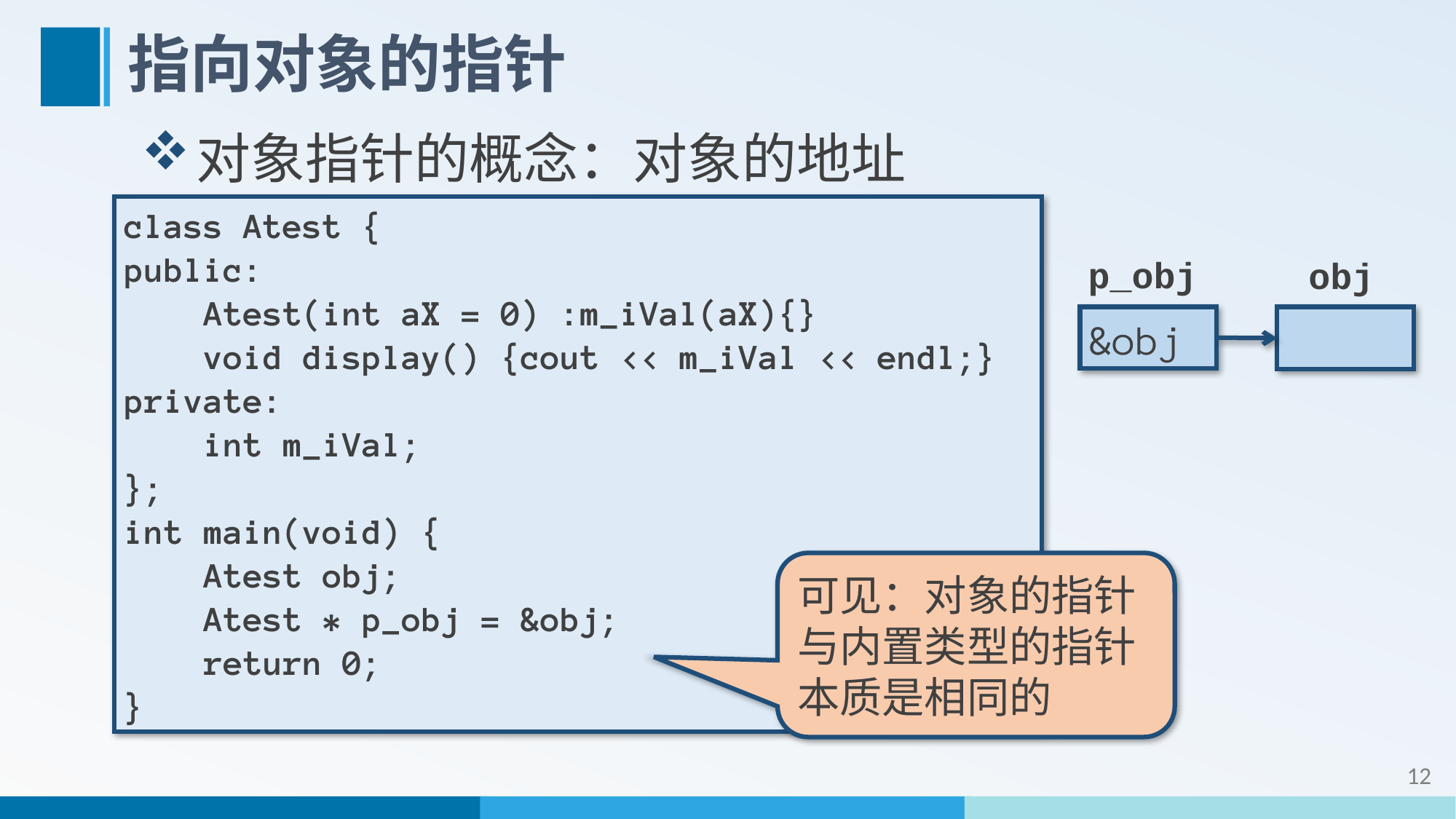

# 指向对象的指针
对象指针的概念：对象的地址
class Atest {
public:
    Atest(int aX = 0) :m_iVal(aX){}
    void display() {cout << m_iVal << endl;}
private:
    int m_iVal;
};
int main(void) {
    Atest obj;
    Atest * p_obj = &obj;
    return 0;
}
p_obj
obj
&obj

可见：对象的指针与内置类型的指针本质是相同的